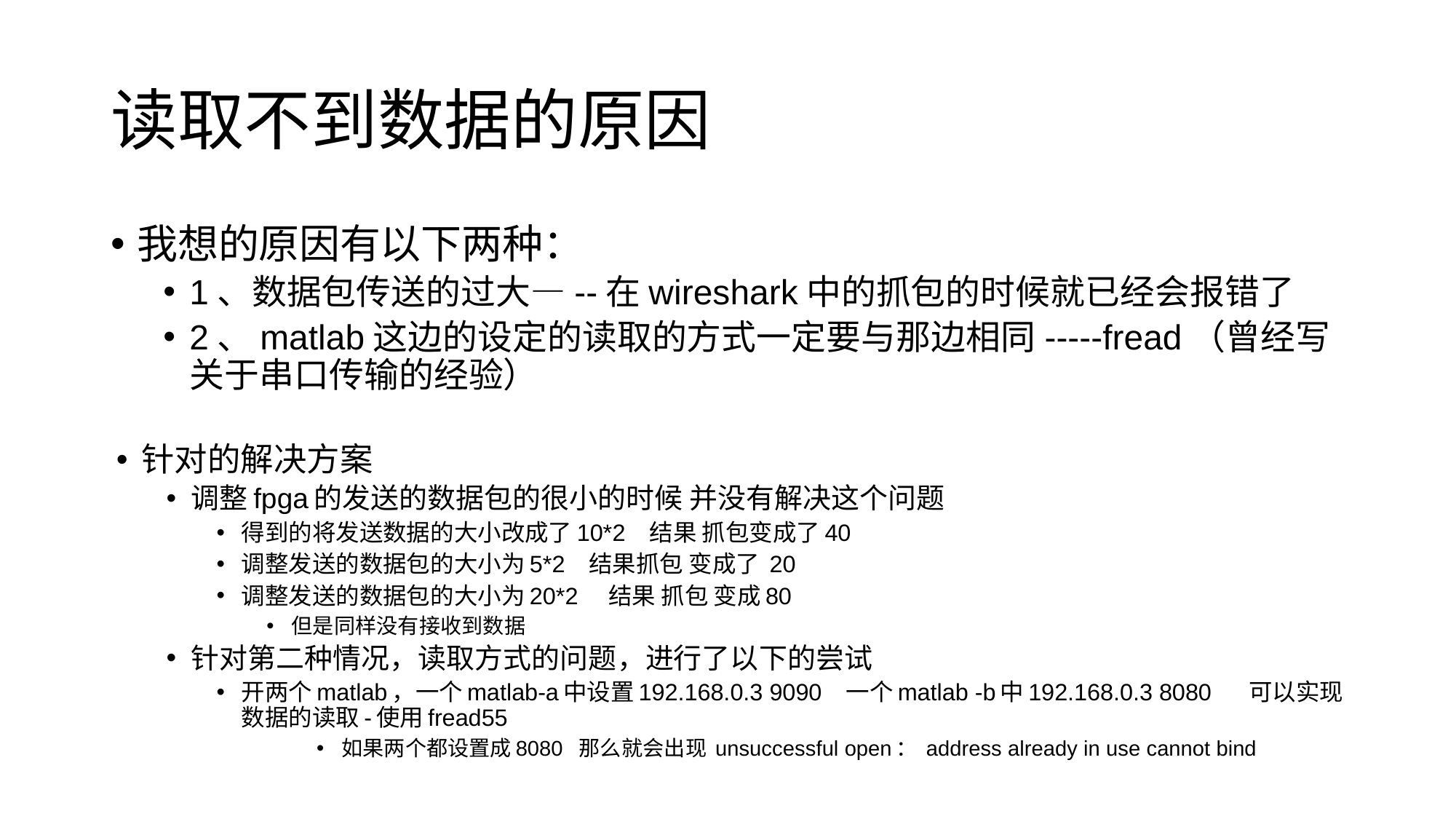

# 读取不到数据的原因
我想的原因有以下两种：
1、数据包传送的过大—--在wireshark中的抓包的时候就已经会报错了
2、matlab这边的设定的读取的方式一定要与那边相同-----fread（曾经写关于串口传输的经验）

针对的解决方案
调整fpga的发送的数据包的很小的时候 并没有解决这个问题
得到的将发送数据的大小改成了10*2   结果 抓包变成了40
调整发送的数据包的大小为5*2   结果抓包 变成了 20
调整发送的数据包的大小为20*2    结果 抓包 变成80
但是同样没有接收到数据
针对第二种情况，读取方式的问题，进行了以下的尝试
开两个matlab，一个matlab-a中设置192.168.0.3 9090   一个matlab -b中192.168.0.3 8080     可以实现数据的读取-使用fread55
如果两个都设置成8080  那么就会出现 unsuccessful open： address already in use cannot bind